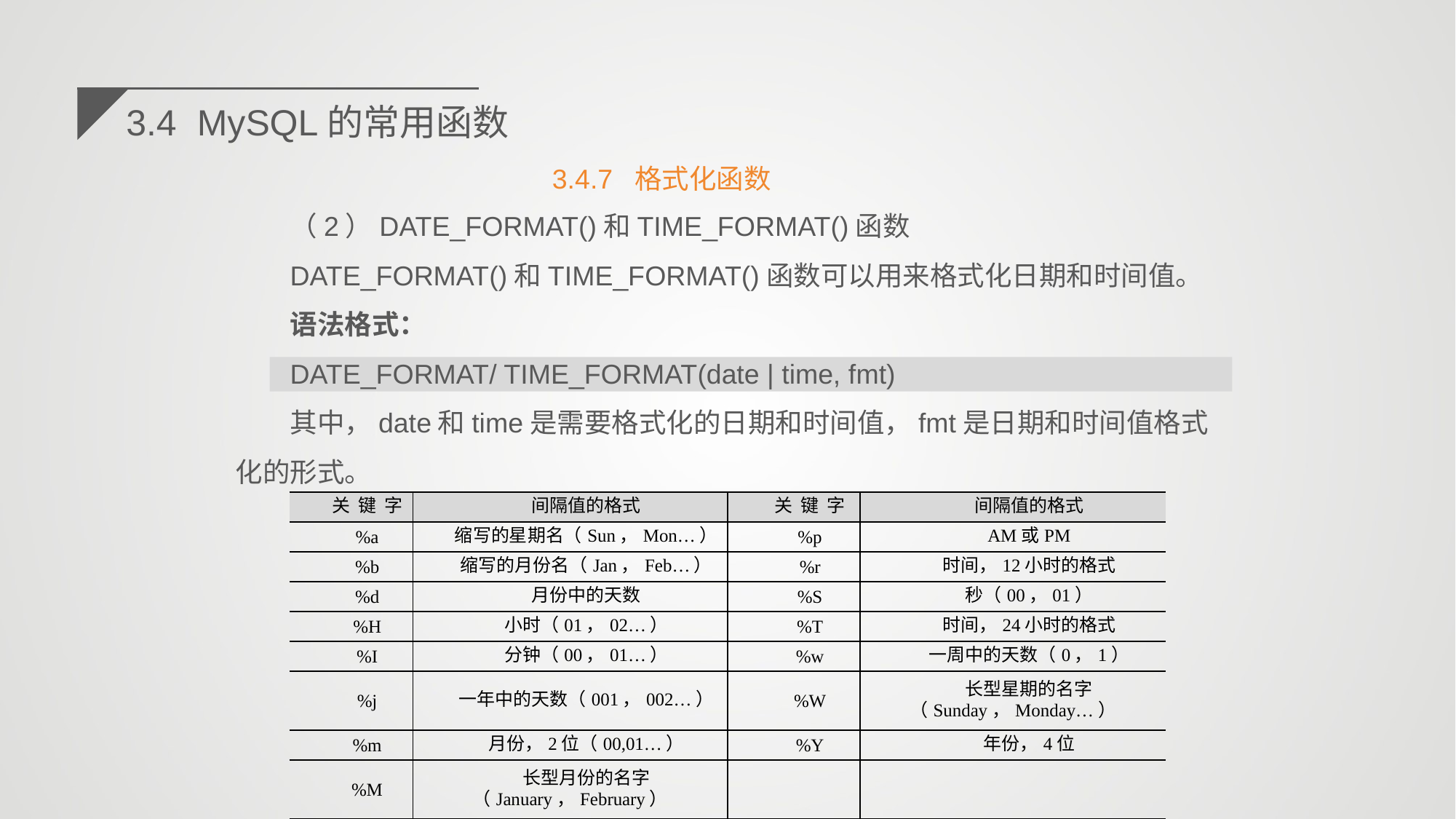

3.4  MySQL的常用函数

3.4.7  格式化函数
（2）DATE_FORMAT()和TIME_FORMAT()函数
DATE_FORMAT()和TIME_FORMAT()函数可以用来格式化日期和时间值。
语法格式：
DATE_FORMAT/ TIME_FORMAT(date | time, fmt)
其中，date和time是需要格式化的日期和时间值，fmt是日期和时间值格式化的形式。

| 关 键 字 | 间隔值的格式 | 关 键 字 | 间隔值的格式 |
| --- | --- | --- | --- |
| %a | 缩写的星期名（Sun，Mon…） | %p | AM或PM |
| %b | 缩写的月份名（Jan，Feb…） | %r | 时间，12小时的格式 |
| %d | 月份中的天数 | %S | 秒（00，01） |
| %H | 小时（01，02…） | %T | 时间，24小时的格式 |
| %I | 分钟（00，01…） | %w | 一周中的天数（0，1） |
| %j | 一年中的天数（001，002…） | %W | 长型星期的名字（Sunday，Monday…） |
| %m | 月份，2位（00,01…） | %Y | 年份，4位 |
| %M | 长型月份的名字（January，February） |  |  |